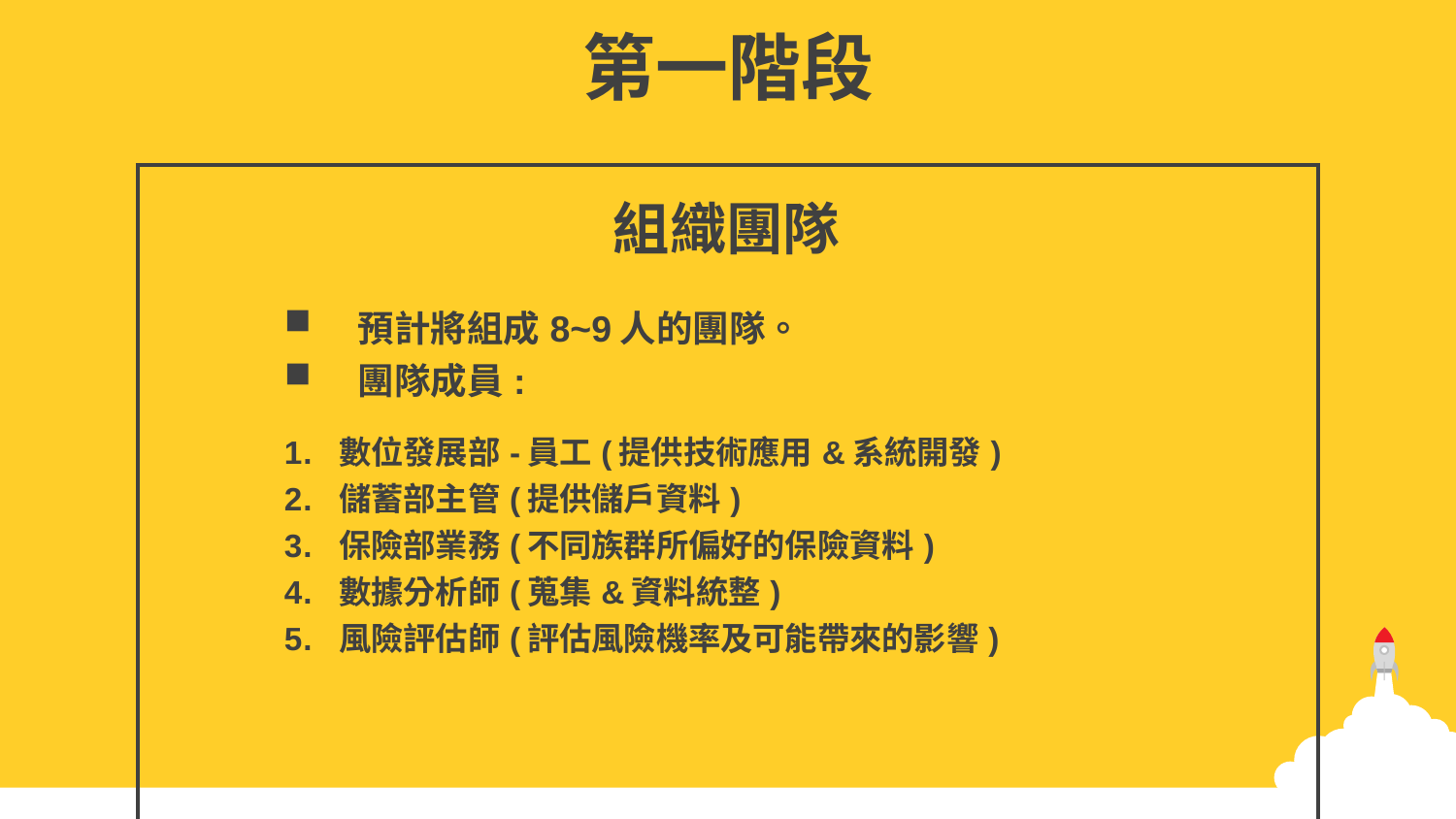

第一階段
|  | 組織團隊 |  |
| --- | --- | --- |
|  | 預計將組成8~9人的團隊。 團隊成員: |  |
|  | 數位發展部-員工(提供技術應用&系統開發) 儲蓄部主管(提供儲戶資料) 保險部業務(不同族群所偏好的保險資料) 數據分析師(蒐集&資料統整) 風險評估師(評估風險機率及可能帶來的影響) |  |
|  | Get a modern PowerPoint Presentation that is beautifully designed. You can simply impress your audience and add a unique zing and appeal to your Presentations |  |
|  |  |  |